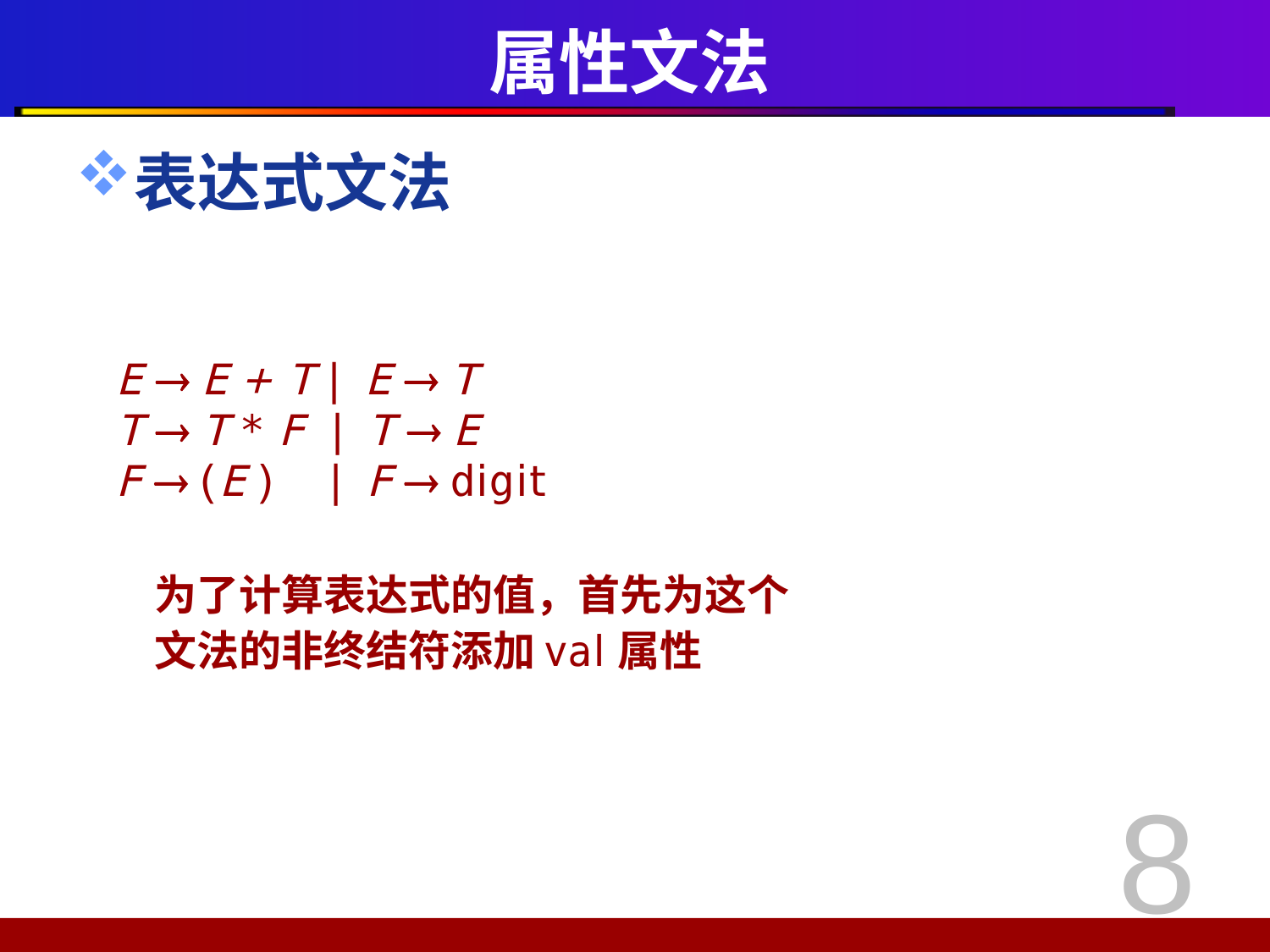

# 属性文法
表达式文法
E → E + T | E → T
T → T * F  | T → E
F → (E )    | F → digit
为了计算表达式的值，首先为这个文法的非终结符添加val属性
8